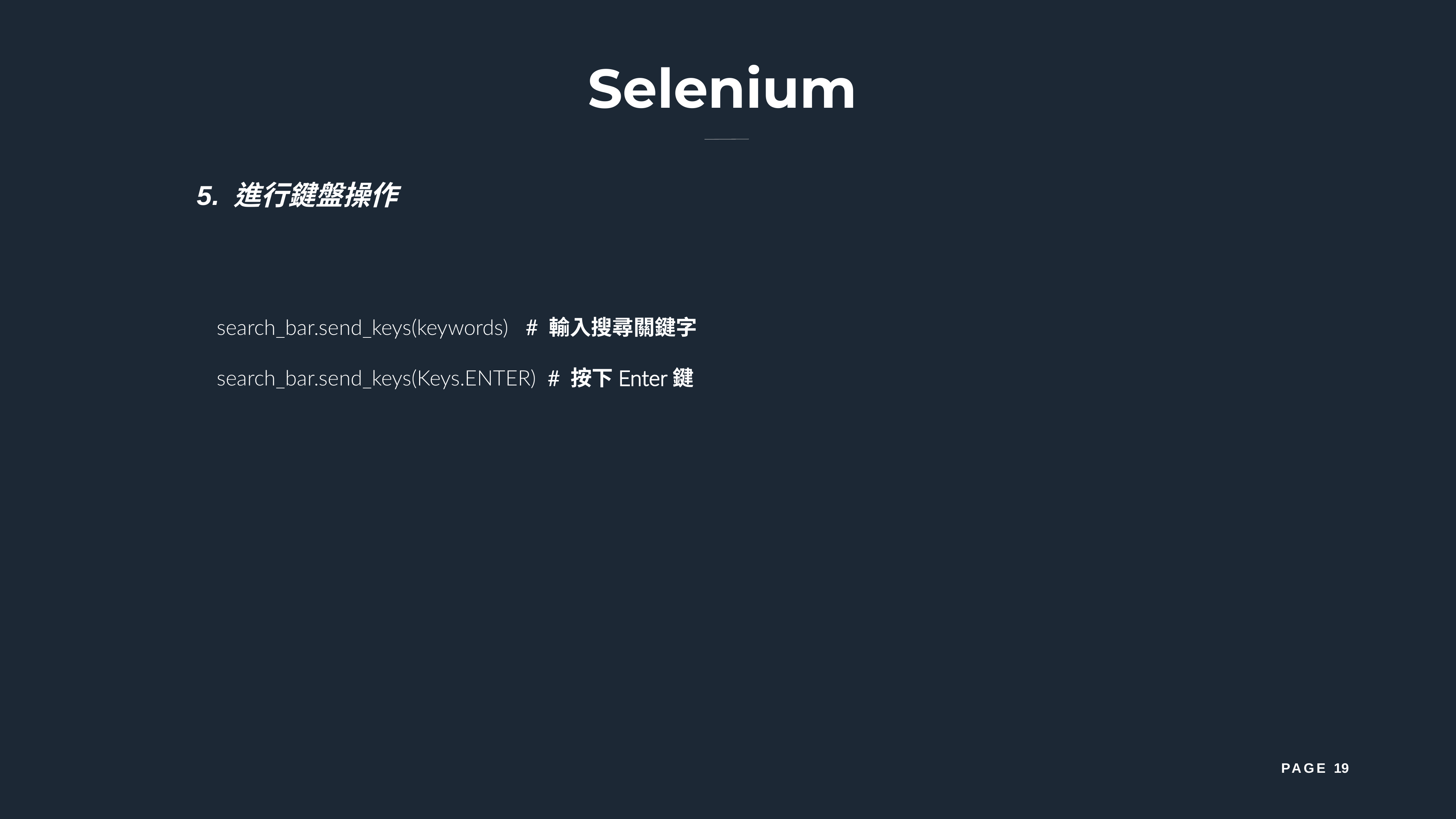

Selenium
5. 進行鍵盤操作
search_bar.send_keys(keywords)   # 輸入搜尋關鍵字

search_bar.send_keys(Keys.ENTER)  # 按下Enter鍵